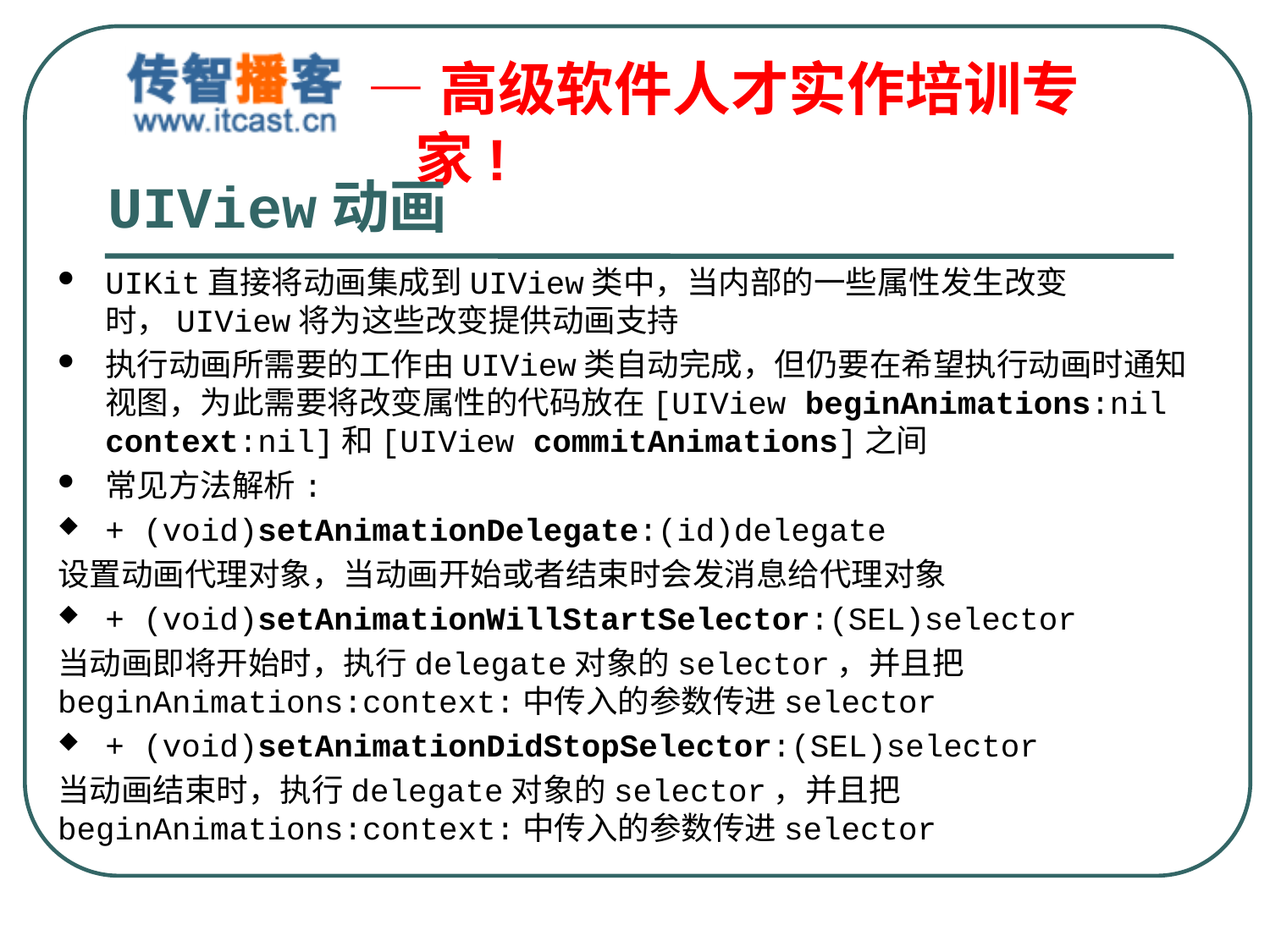

# UIView动画
UIKit直接将动画集成到UIView类中，当内部的一些属性发生改变时，UIView将为这些改变提供动画支持
执行动画所需要的工作由UIView类自动完成，但仍要在希望执行动画时通知视图，为此需要将改变属性的代码放在[UIView beginAnimations:nil context:nil]和[UIView commitAnimations]之间
常见方法解析:
+ (void)setAnimationDelegate:(id)delegate
设置动画代理对象，当动画开始或者结束时会发消息给代理对象
+ (void)setAnimationWillStartSelector:(SEL)selector
当动画即将开始时，执行delegate对象的selector，并且把beginAnimations:context:中传入的参数传进selector
+ (void)setAnimationDidStopSelector:(SEL)selector
当动画结束时，执行delegate对象的selector，并且把beginAnimations:context:中传入的参数传进selector